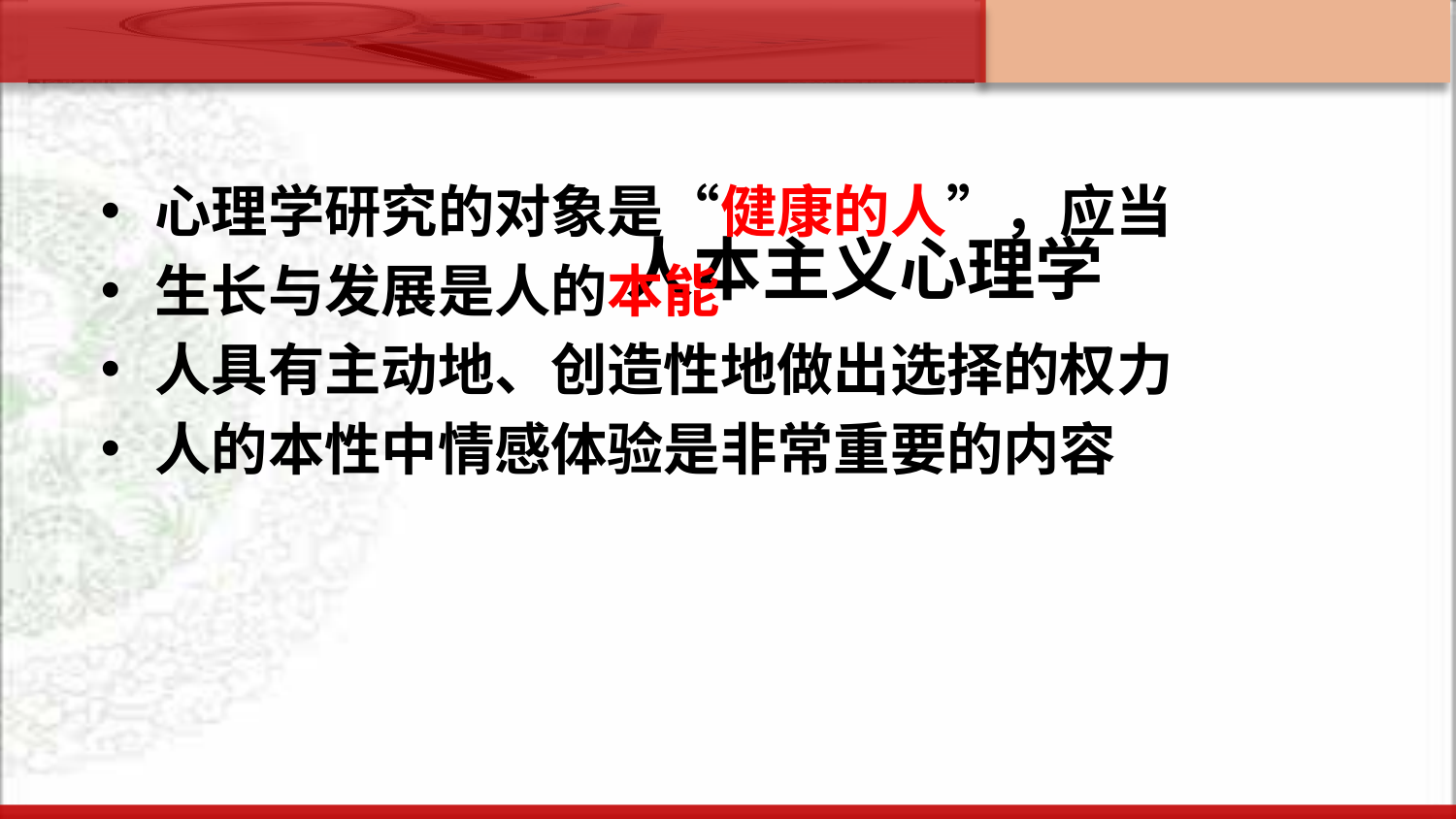

心理学研究的对象是“健康的人”，应当
生长与发展是人的本能
人具有主动地、创造性地做出选择的权力
人的本性中情感体验是非常重要的内容

     人本主义心理学